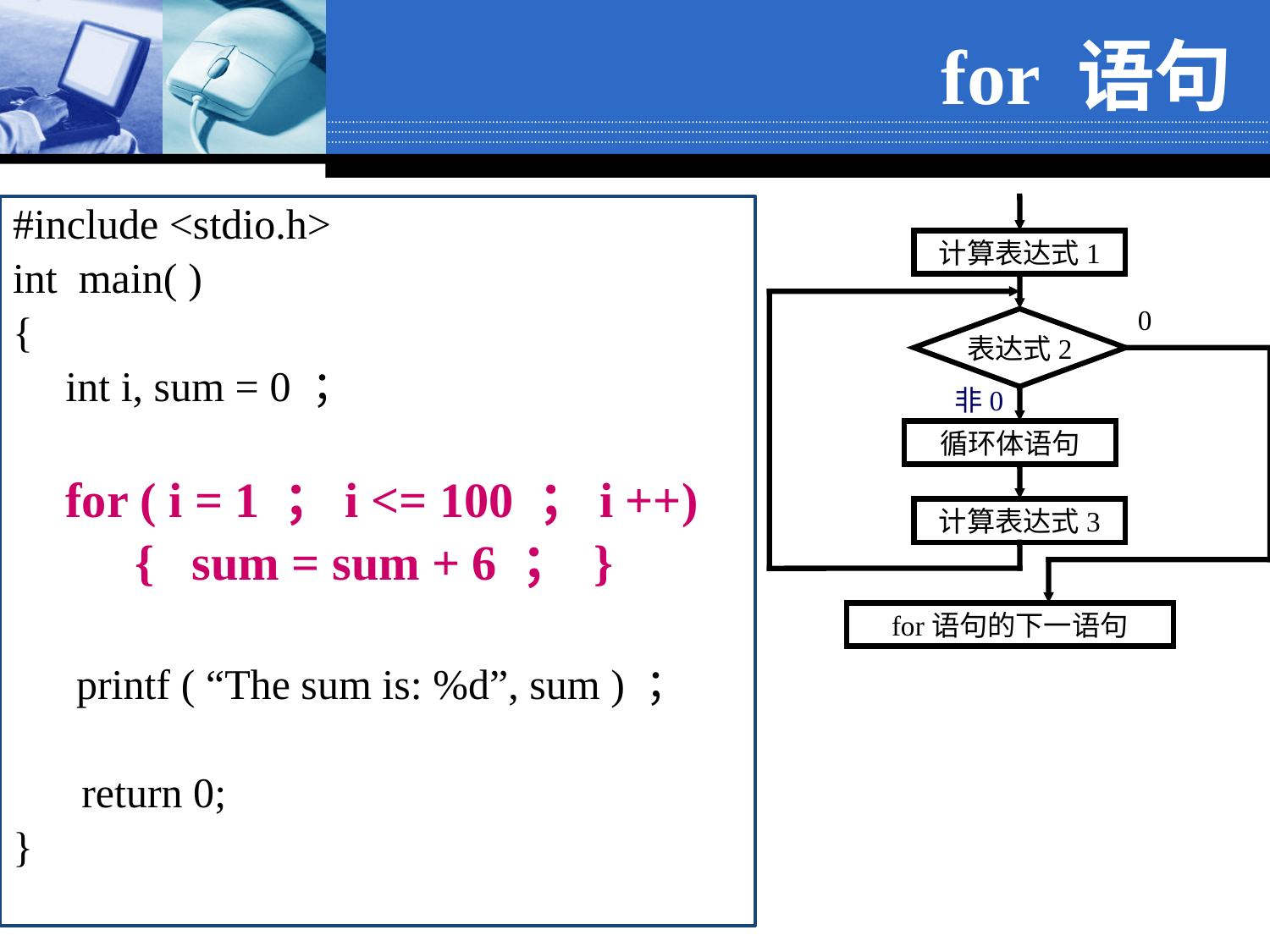

for 语句
#include <stdio.h>
int  main( )
{
     int i, sum = 0 ；

     for ( i = 1 ；i <= 100 ；i ++)
          {   sum = sum + 6 ； }

      printf ( “The sum is: %d”, sum ) ；

	  return 0;
}

计算表达式1

0
表达式2

循环体语句

计算表达式3

for语句的下一语句
非0